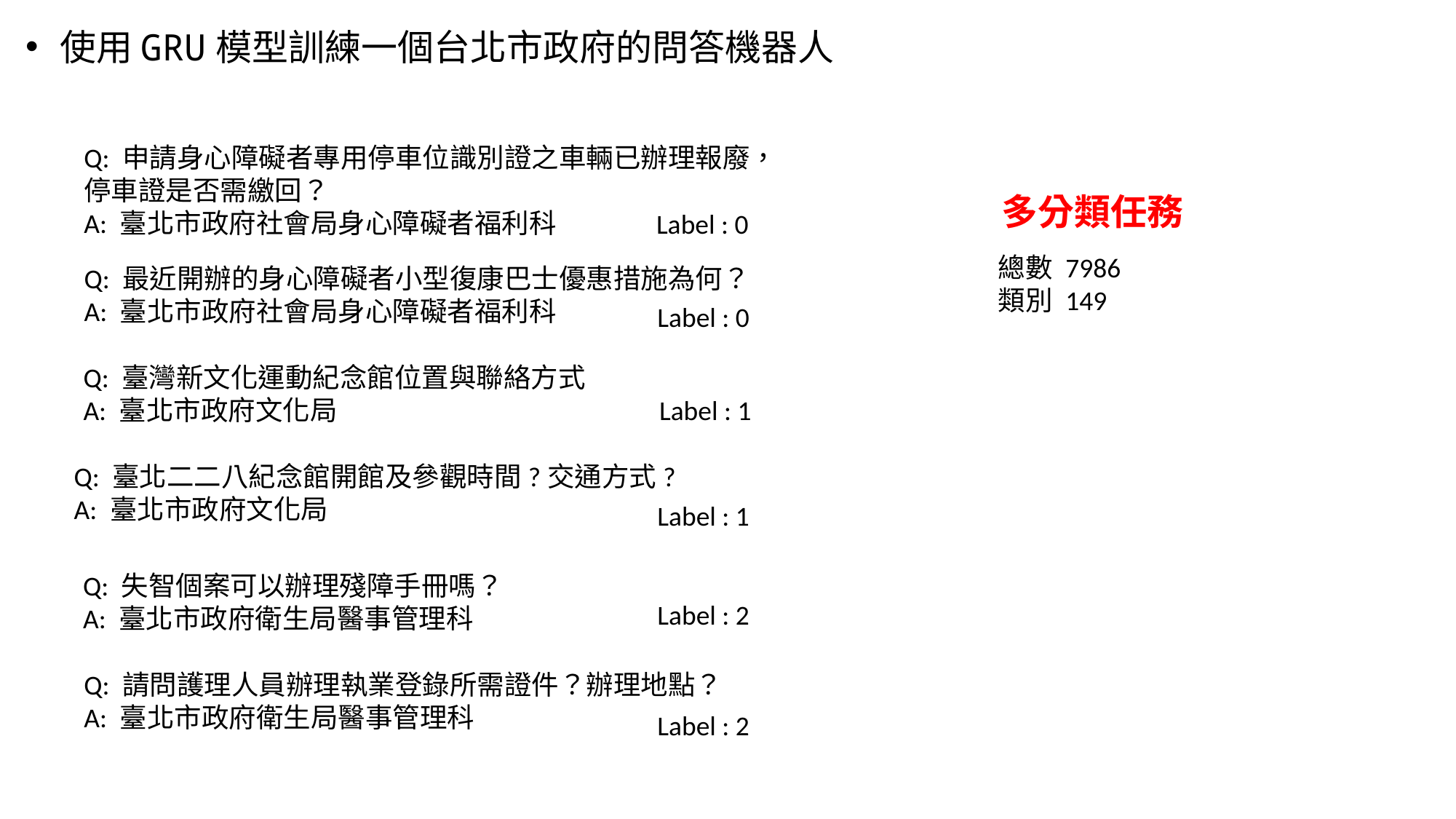

使用GRU模型訓練一個台北市政府的問答機器人
Q: 申請身心障礙者專用停車位識別證之車輛已辦理報廢，停車證是否需繳回？
A: 臺北市政府社會局身心障礙者福利科
多分類任務
Label : 0
總數 7986
類別 149
Q: 最近開辦的身心障礙者小型復康巴士優惠措施為何？
A: 臺北市政府社會局身心障礙者福利科
Label : 0
Q: 臺灣新文化運動紀念館位置與聯絡方式
A: 臺北市政府文化局
Label : 1
Q: 臺北二二八紀念館開館及參觀時間?交通方式?
A: 臺北市政府文化局
Label : 1
Q: 失智個案可以辦理殘障手冊嗎？
A: 臺北市政府衛生局醫事管理科
Label : 2
Q: 請問護理人員辦理執業登錄所需證件？辦理地點？
A: 臺北市政府衛生局醫事管理科
Label : 2